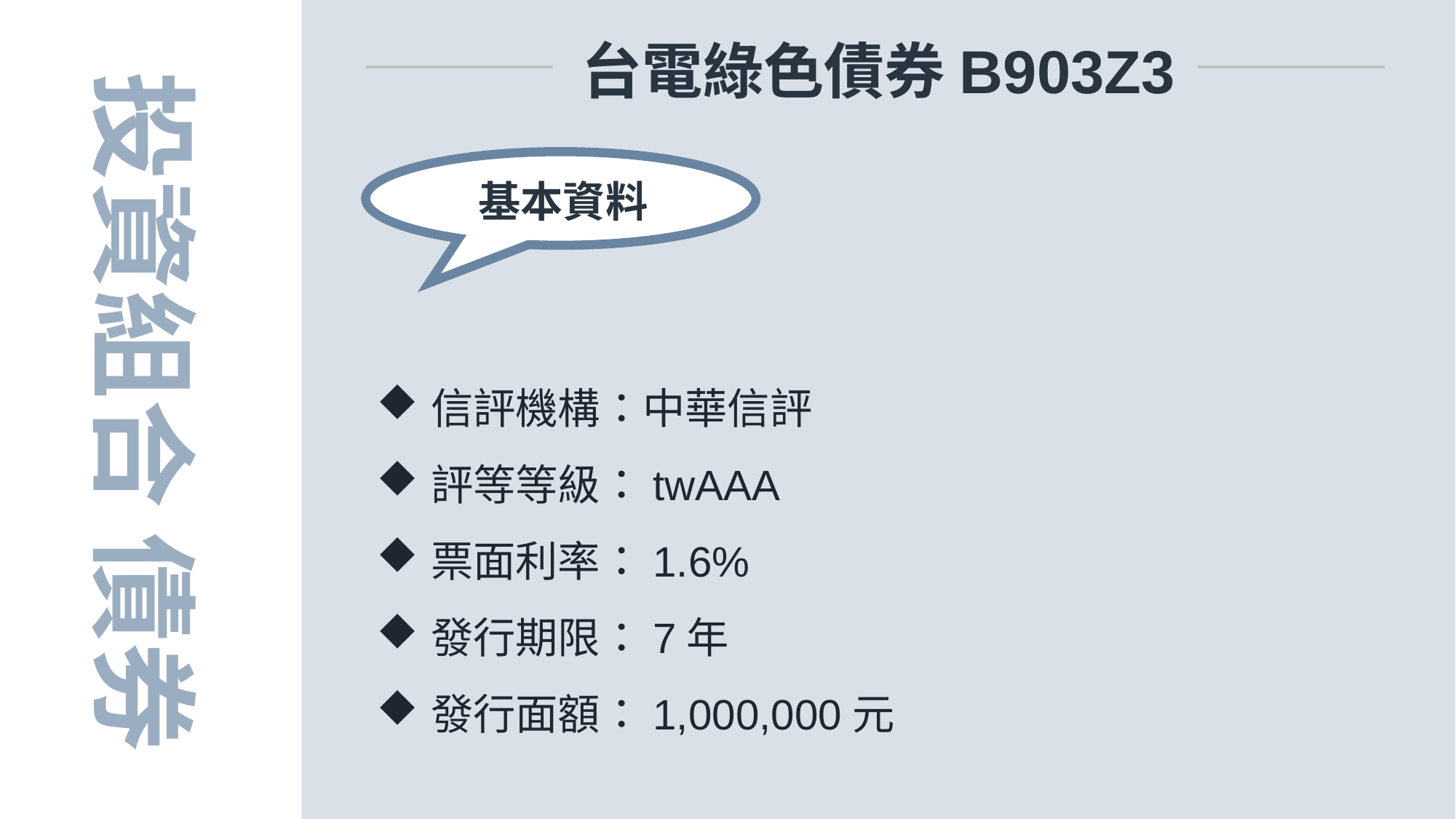

台電綠色債券B903Z3
投資組合 債券

基本資料
信評機構：中華信評
評等等級：twAAA
票面利率：1.6%
發行期限：7年
發行面額：1,000,000元